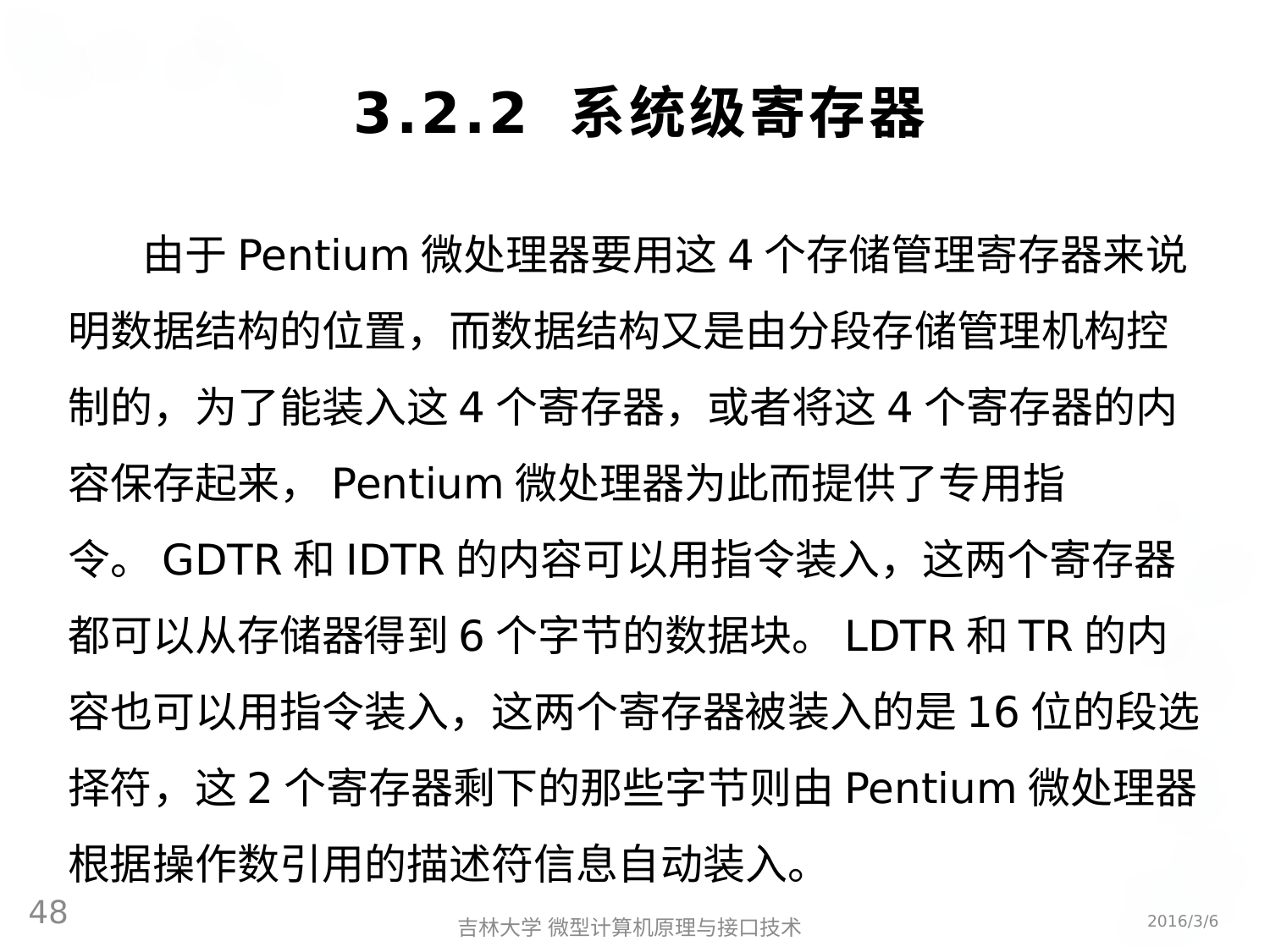

# 3.2.2 系统级寄存器
由于Pentium微处理器要用这4个存储管理寄存器来说明数据结构的位置，而数据结构又是由分段存储管理机构控制的，为了能装入这4个寄存器，或者将这4个寄存器的内容保存起来，Pentium微处理器为此而提供了专用指令。GDTR和IDTR的内容可以用指令装入，这两个寄存器都可以从存储器得到6个字节的数据块。LDTR和TR的内容也可以用指令装入，这两个寄存器被装入的是16位的段选择符，这2个寄存器剩下的那些字节则由Pentium微处理器根据操作数引用的描述符信息自动装入。
48
2016/3/6
吉林大学 微型计算机原理与接口技术